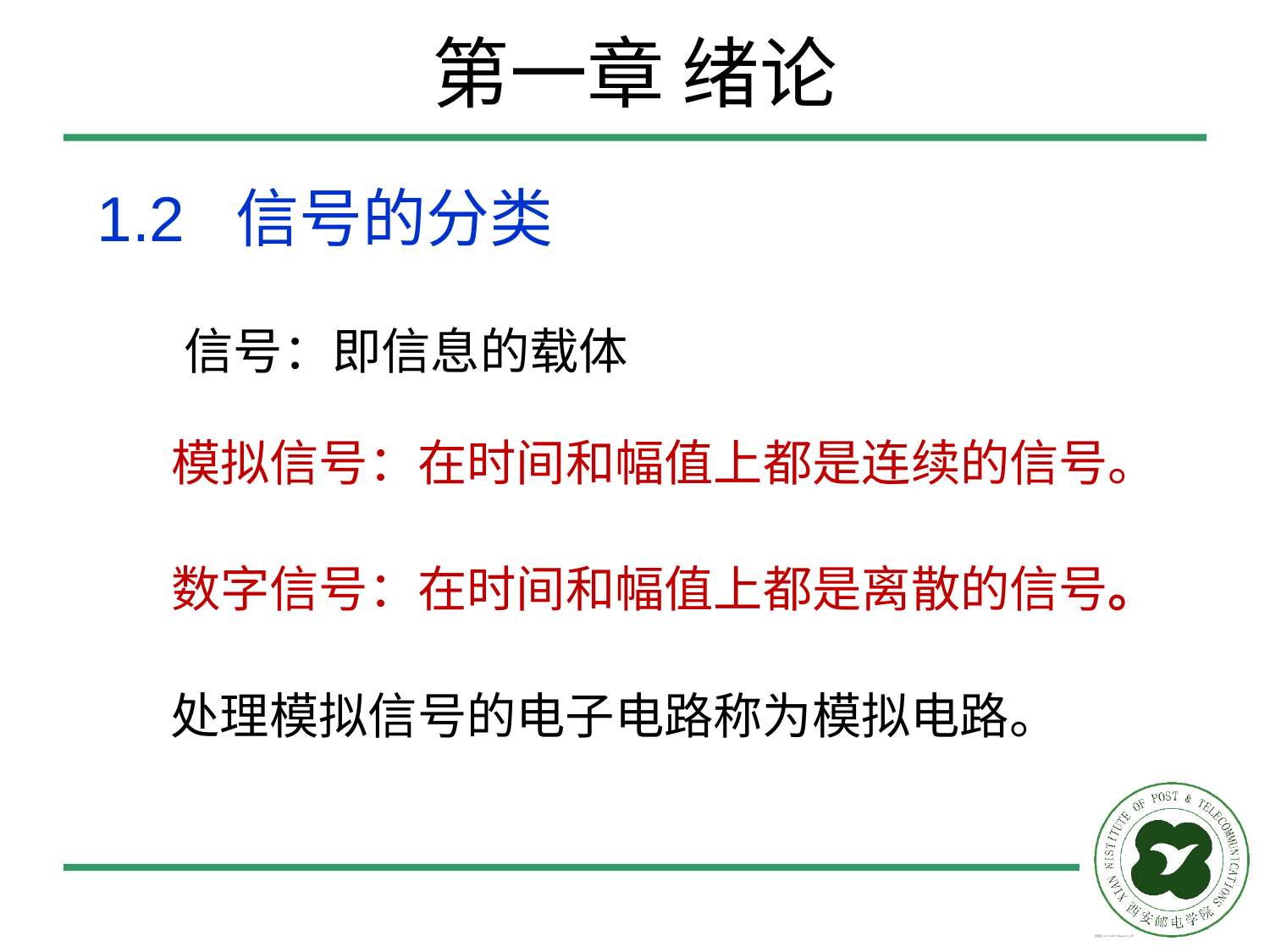

# 第一章 绪论
1.2  信号的分类
   信号：即信息的载体

模拟信号：在时间和幅值上都是连续的信号。
数字信号：在时间和幅值上都是离散的信号。
处理模拟信号的电子电路称为模拟电路。